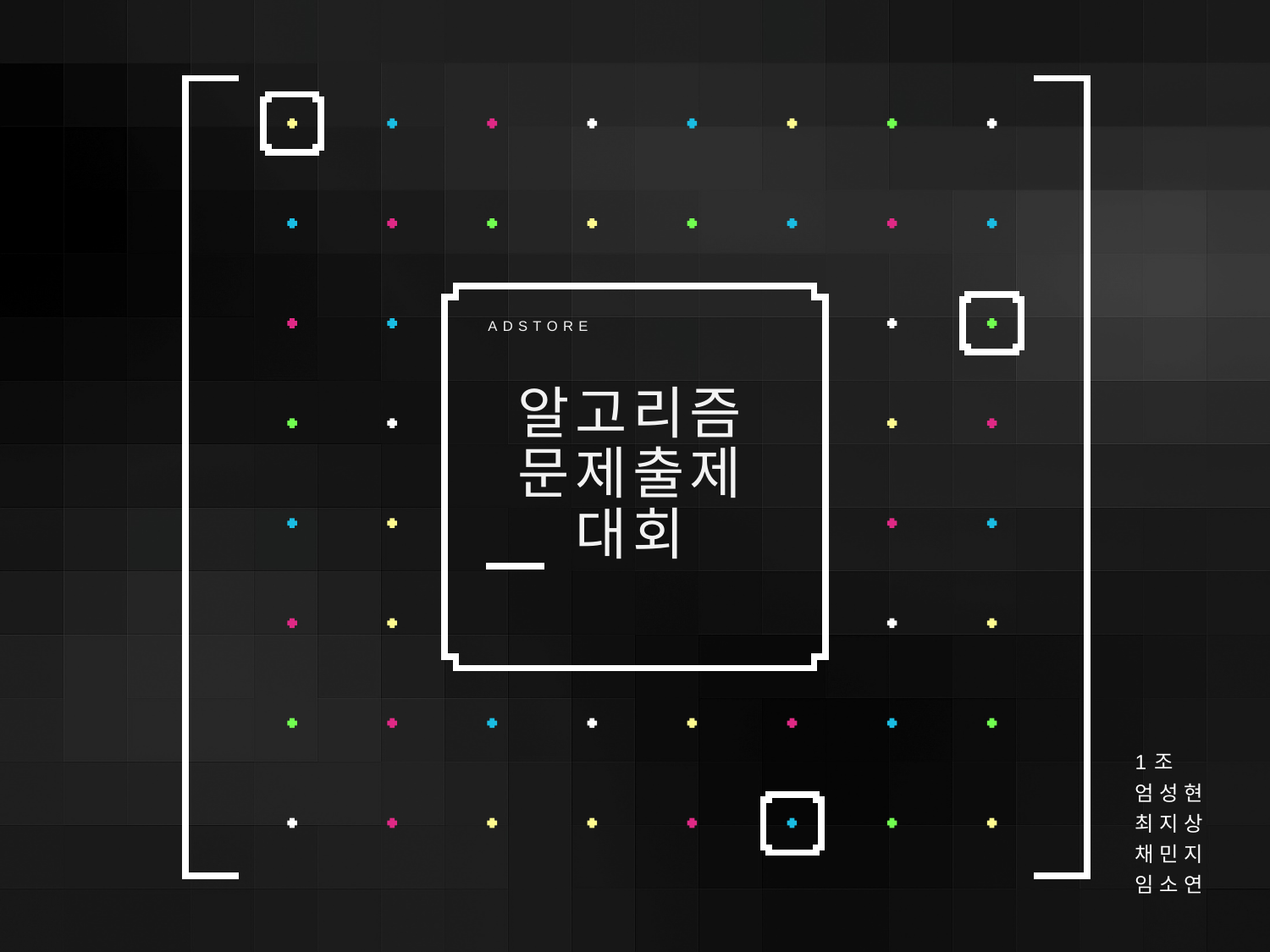

# ADSTORE
알고리즘
문제출제
대회
1조
엄성현
최지상
채민지
임소연